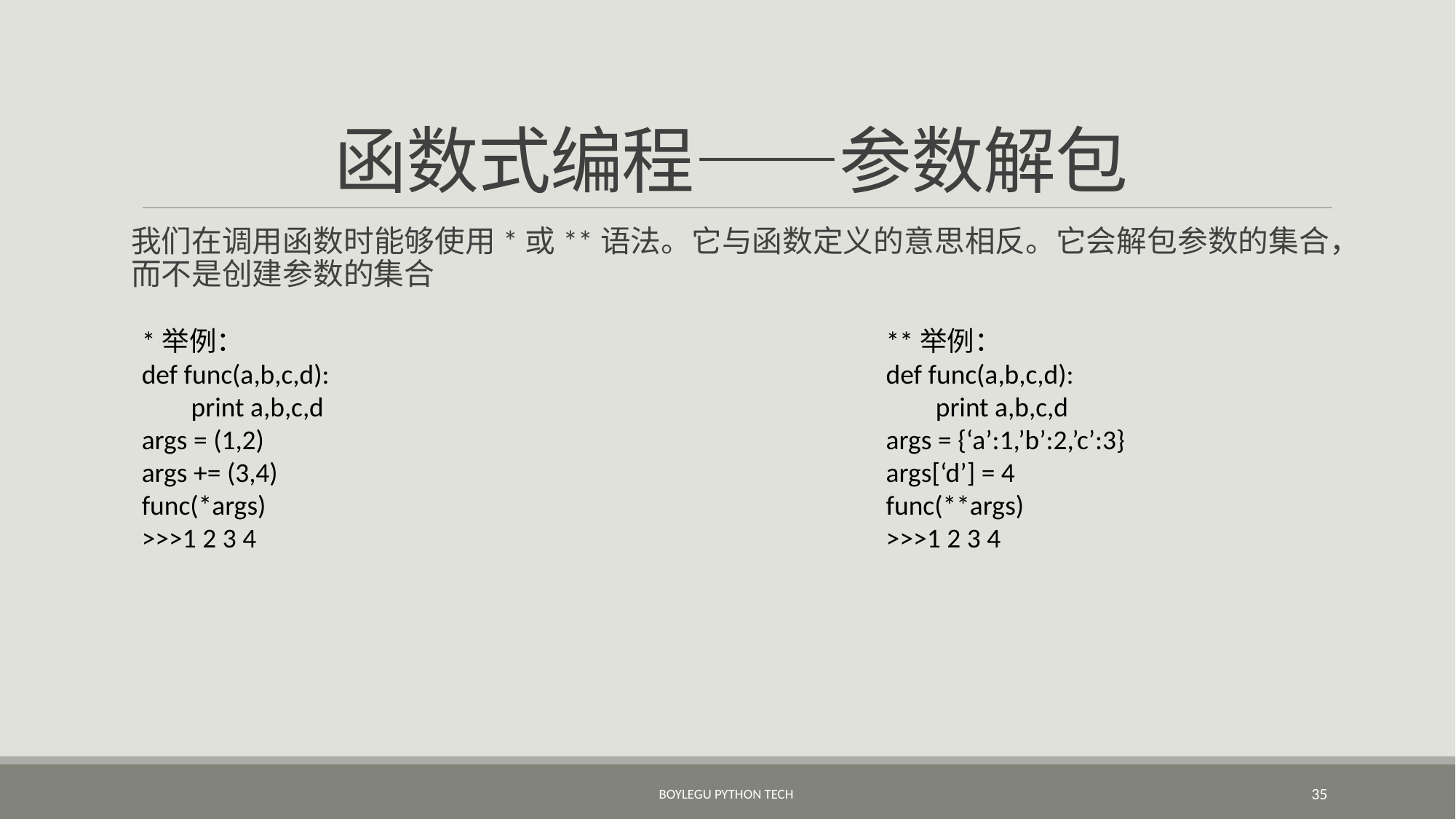

# 函数式编程——参数解包
我们在调用函数时能够使用*或**语法。它与函数定义的意思相反。它会解包参数的集合，而不是创建参数的集合
*举例：
def func(a,b,c,d):
        print a,b,c,d
args = (1,2)
args += (3,4)
func(*args)
>>>1 2 3 4
**举例：
def func(a,b,c,d):
        print a,b,c,d
args = {‘a’:1,’b’:2,’c’:3}
args[‘d’] = 4
func(**args)
>>>1 2 3 4
BoyleGu Python Tech
35